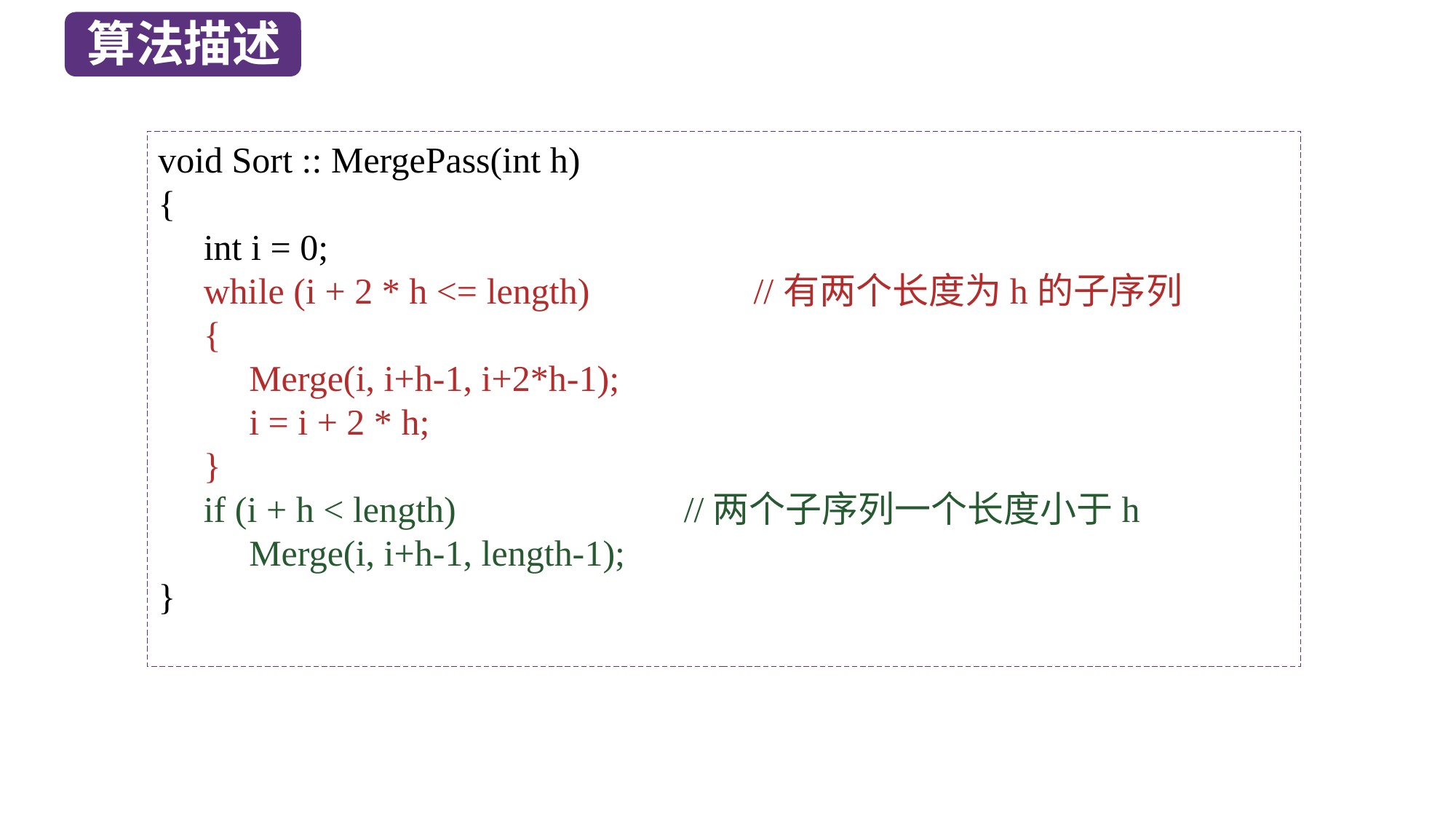

算法描述

void Sort :: MergePass(int h)
{
     int i = 0;
     while (i + 2 * h <= length)                  //有两个长度为h的子序列
     {
          Merge(i, i+h-1, i+2*h-1);
          i = i + 2 * h;
     }
     if (i + h < length)                         //两个子序列一个长度小于h
          Merge(i, i+h-1, length-1);
}